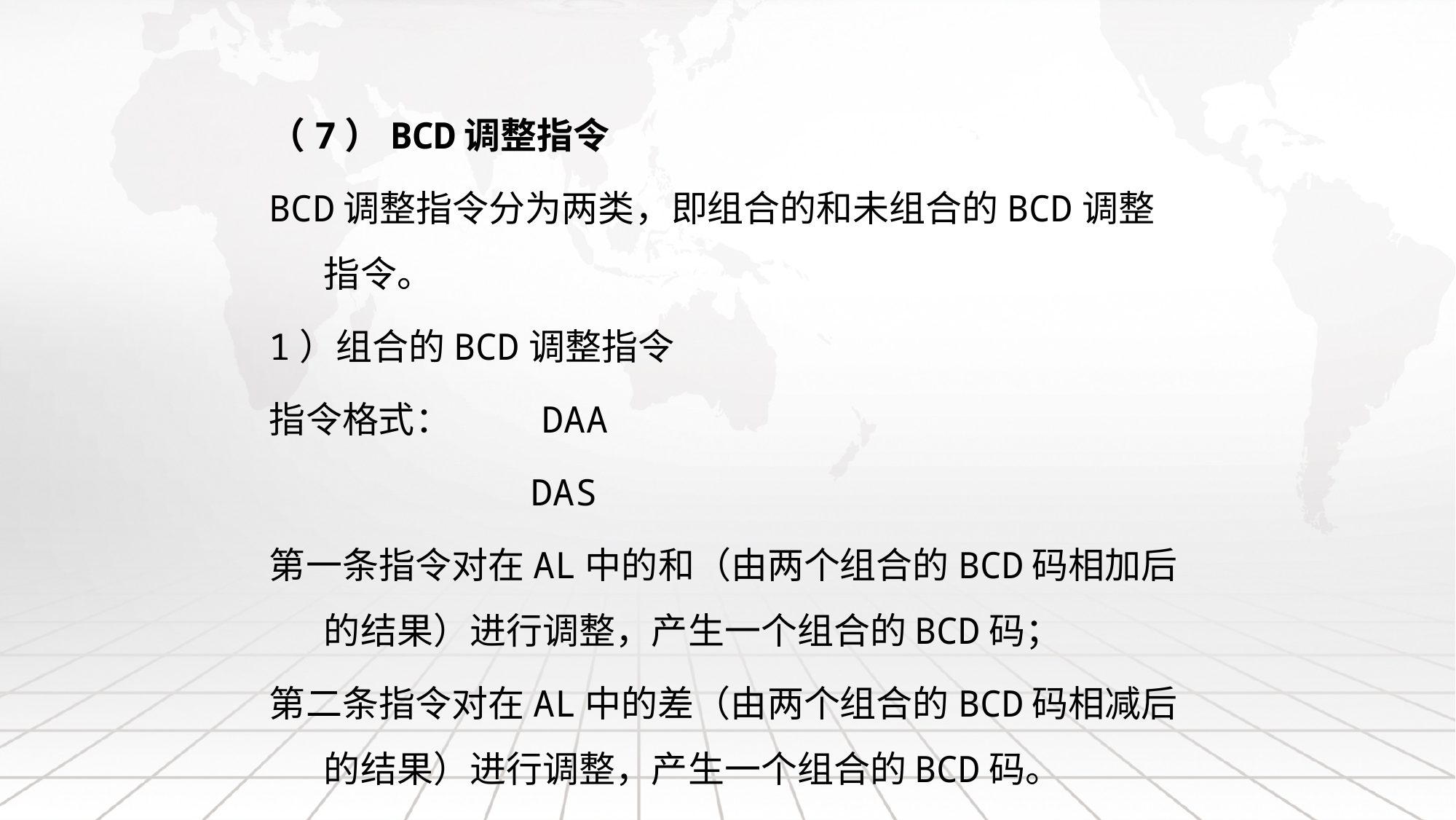

（7）BCD调整指令
BCD调整指令分为两类，即组合的和未组合的BCD调整指令。
1）组合的BCD调整指令
指令格式：	DAA
            DAS
第一条指令对在AL中的和（由两个组合的BCD码相加后的结果）进行调整，产生一个组合的BCD码；
第二条指令对在AL中的差（由两个组合的BCD码相减后的结果）进行调整，产生一个组合的BCD码。